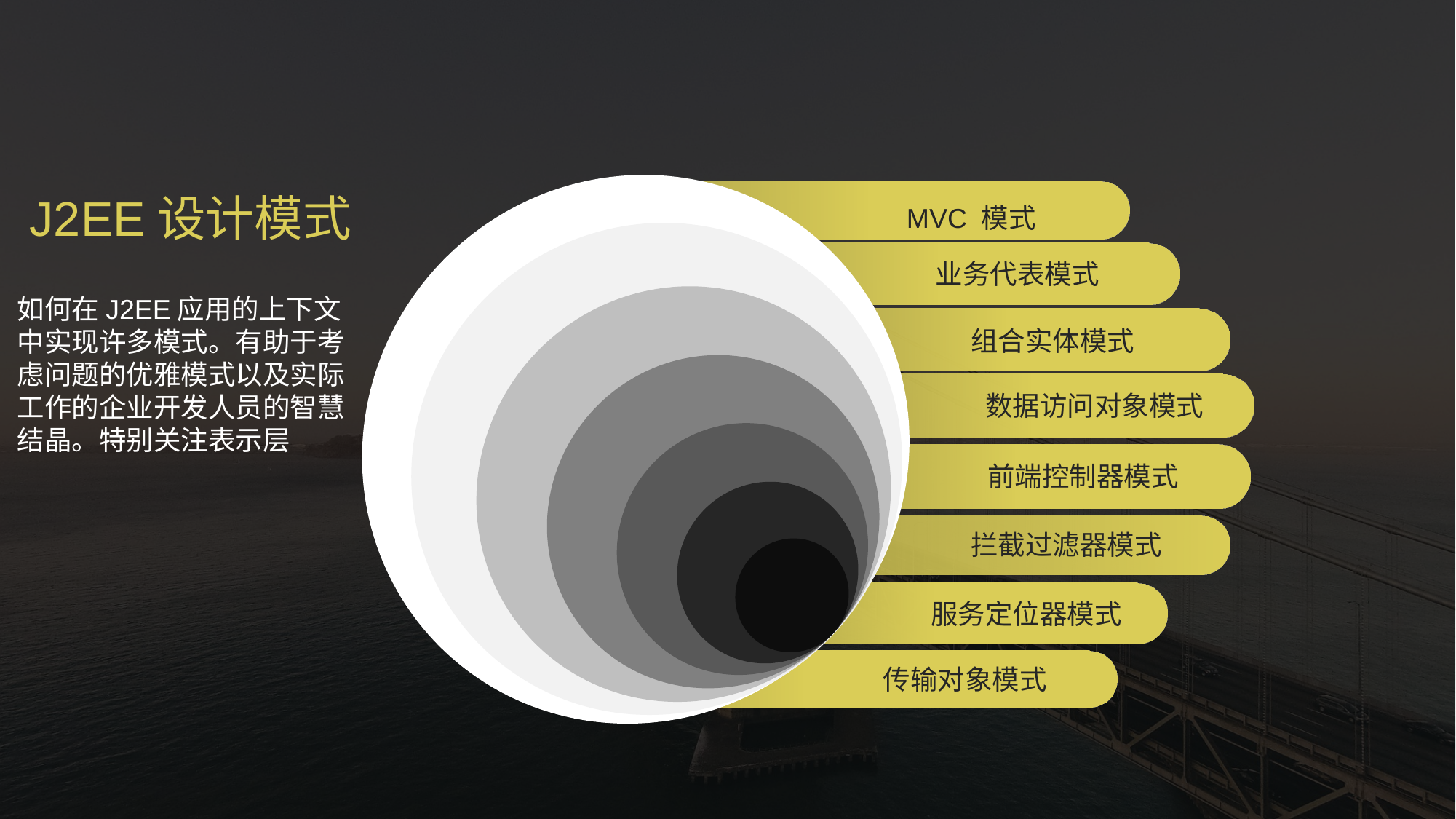

J2EE设计模式
MVC 模式

业务代表模式
如何在J2EE应用的上下文中实现许多模式。有助于考虑问题的优雅模式以及实际工作的企业开发人员的智慧结晶。特别关注表示层

组合实体模式

数据访问对象模式

前端控制器模式

拦截过滤器模式

服务定位器模式

传输对象模式